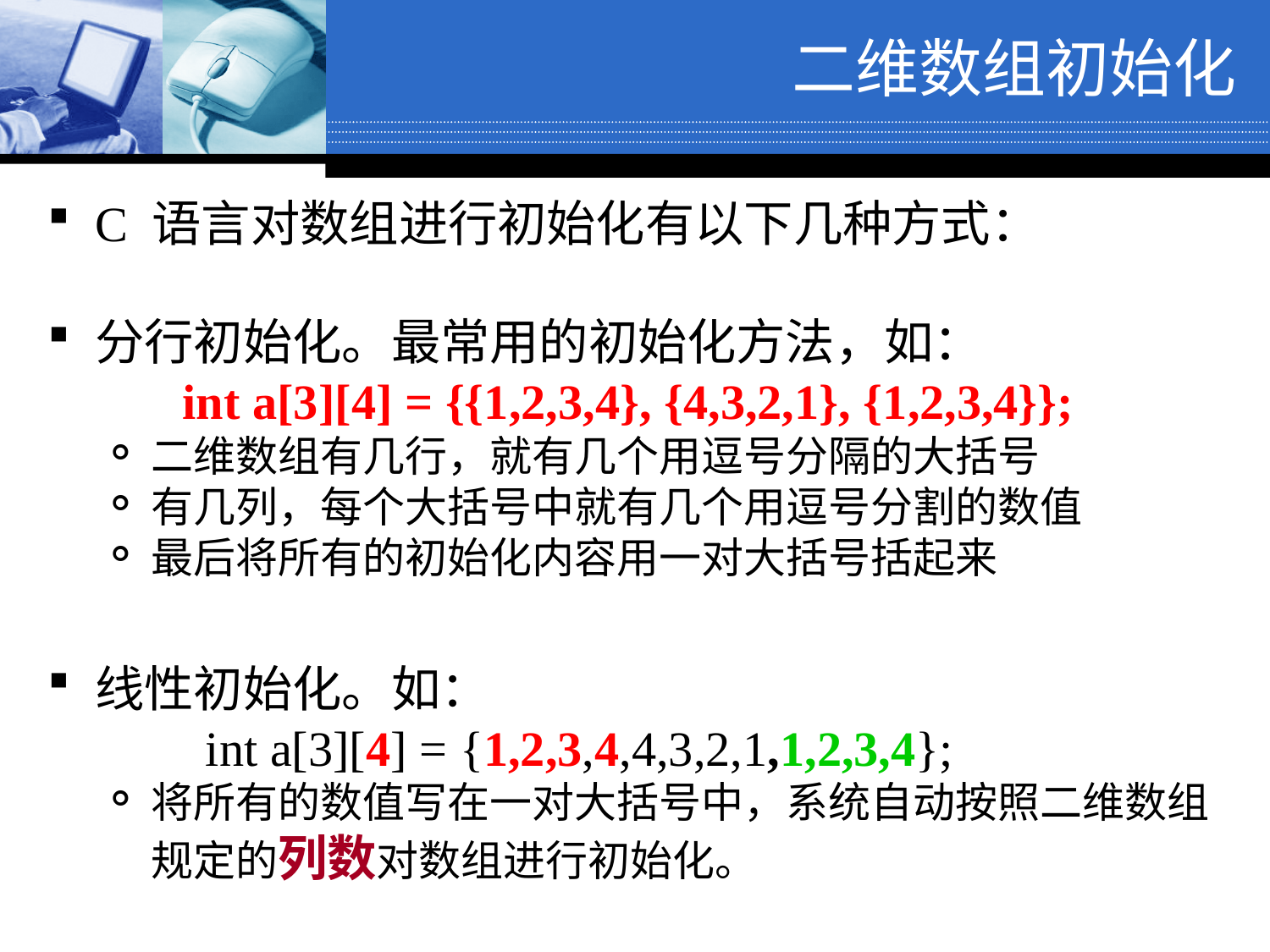

二维数组初始化
C 语言对数组进行初始化有以下几种方式：

分行初始化。最常用的初始化方法，如：
           int a[3][4] = {{1,2,3,4}, {4,3,2,1}, {1,2,3,4}};
二维数组有几行，就有几个用逗号分隔的大括号
有几列，每个大括号中就有几个用逗号分割的数值
最后将所有的初始化内容用一对大括号括起来

线性初始化。如：
	         int a[3][4] = {1,2,3,4,4,3,2,1,1,2,3,4};
将所有的数值写在一对大括号中，系统自动按照二维数组规定的列数对数组进行初始化。